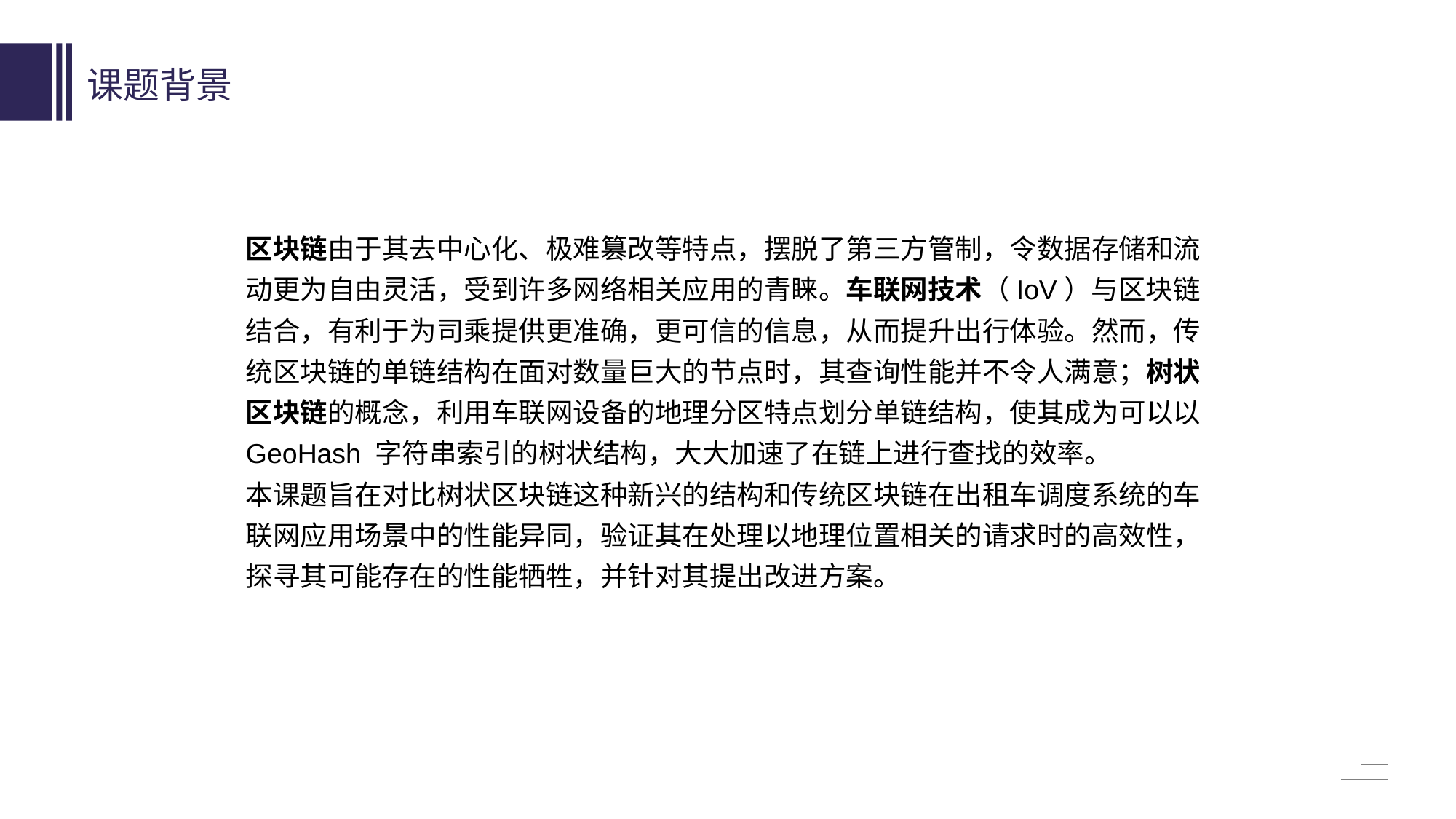

课题背景
区块链由于其去中心化、极难篡改等特点，摆脱了第三方管制，令数据存储和流动更为自由灵活，受到许多网络相关应用的青睐。车联网技术（IoV）与区块链结合，有利于为司乘提供更准确，更可信的信息，从而提升出行体验。然而，传统区块链的单链结构在面对数量巨大的节点时，其查询性能并不令人满意；树状区块链的概念，利用车联网设备的地理分区特点划分单链结构，使其成为可以以 GeoHash 字符串索引的树状结构，大大加速了在链上进行查找的效率。
本课题旨在对比树状区块链这种新兴的结构和传统区块链在出租车调度系统的车联网应用场景中的性能异同，验证其在处理以地理位置相关的请求时的高效性，探寻其可能存在的性能牺牲，并针对其提出改进方案。